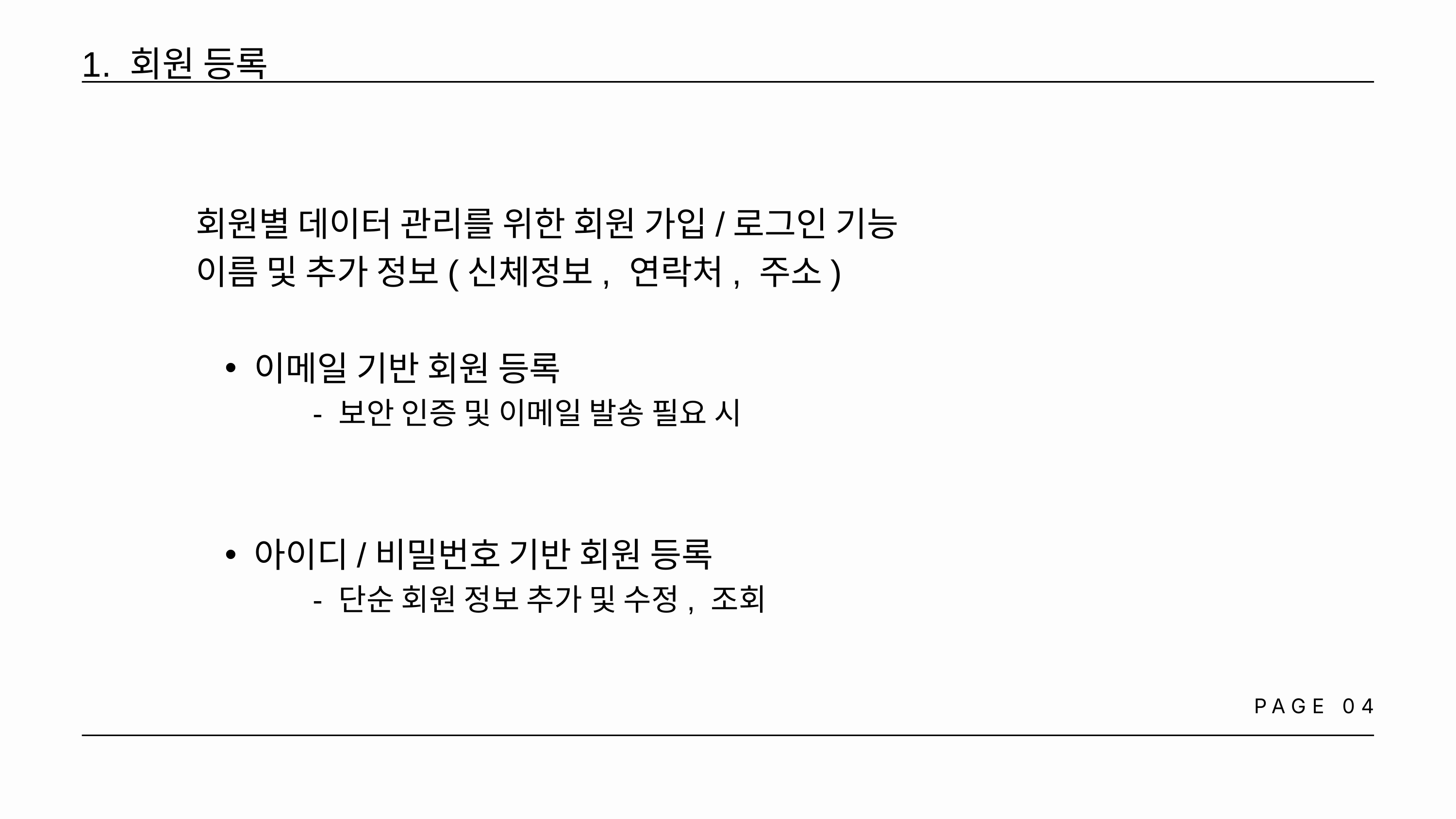

1. 회원 등록

회원별 데이터 관리를 위한 회원 가입/로그인 기능
이름 및 추가 정보(신체정보, 연락처, 주소)

이메일 기반 회원 등록
              - 보안 인증 및 이메일 발송 필요 시

아이디/비밀번호 기반 회원 등록
              - 단순 회원 정보 추가 및 수정, 조회
PAGE 04